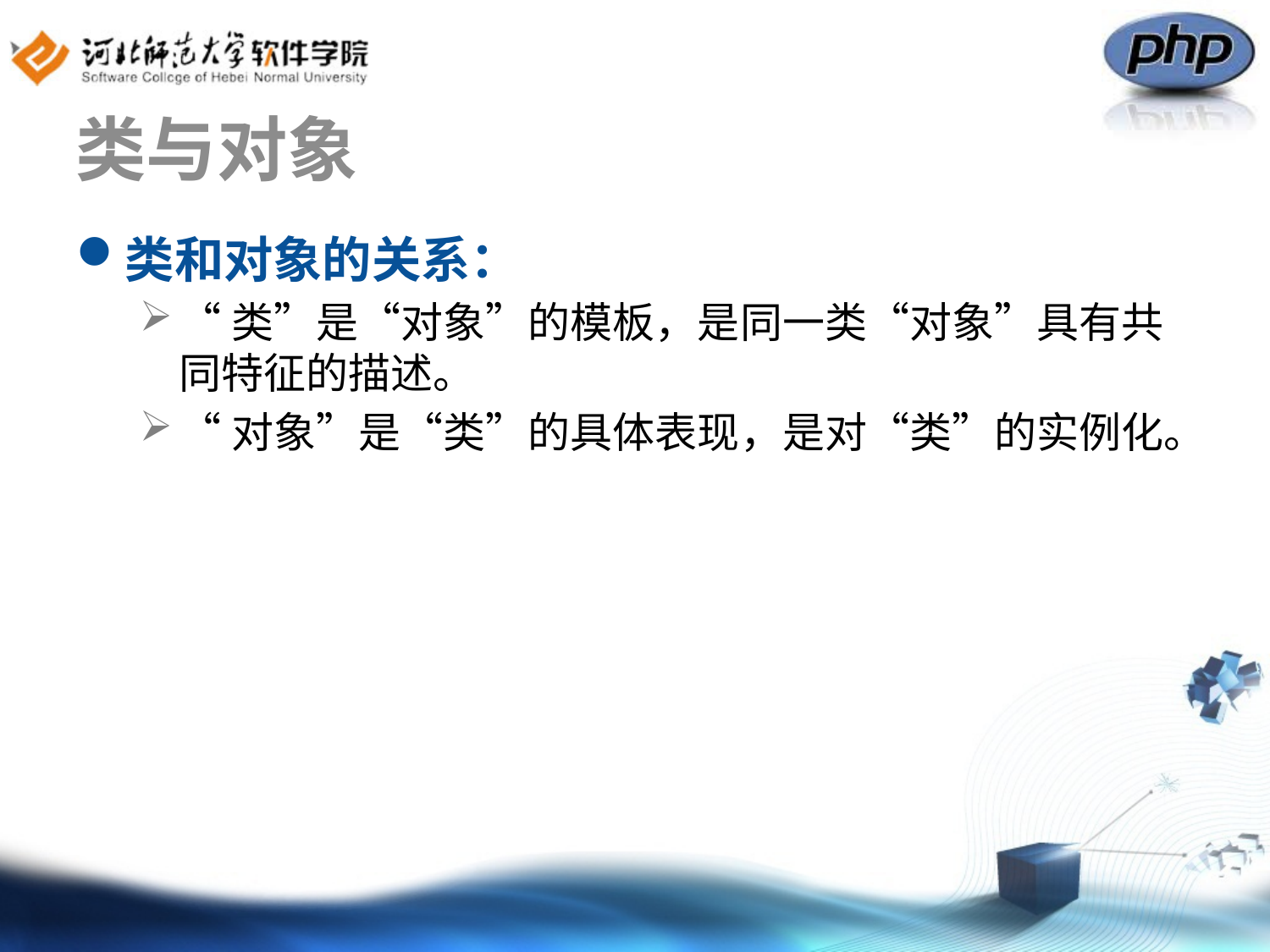

# 类与对象
类和对象的关系：
“类”是“对象”的模板，是同一类“对象”具有共同特征的描述。
“对象”是“类”的具体表现，是对“类”的实例化。